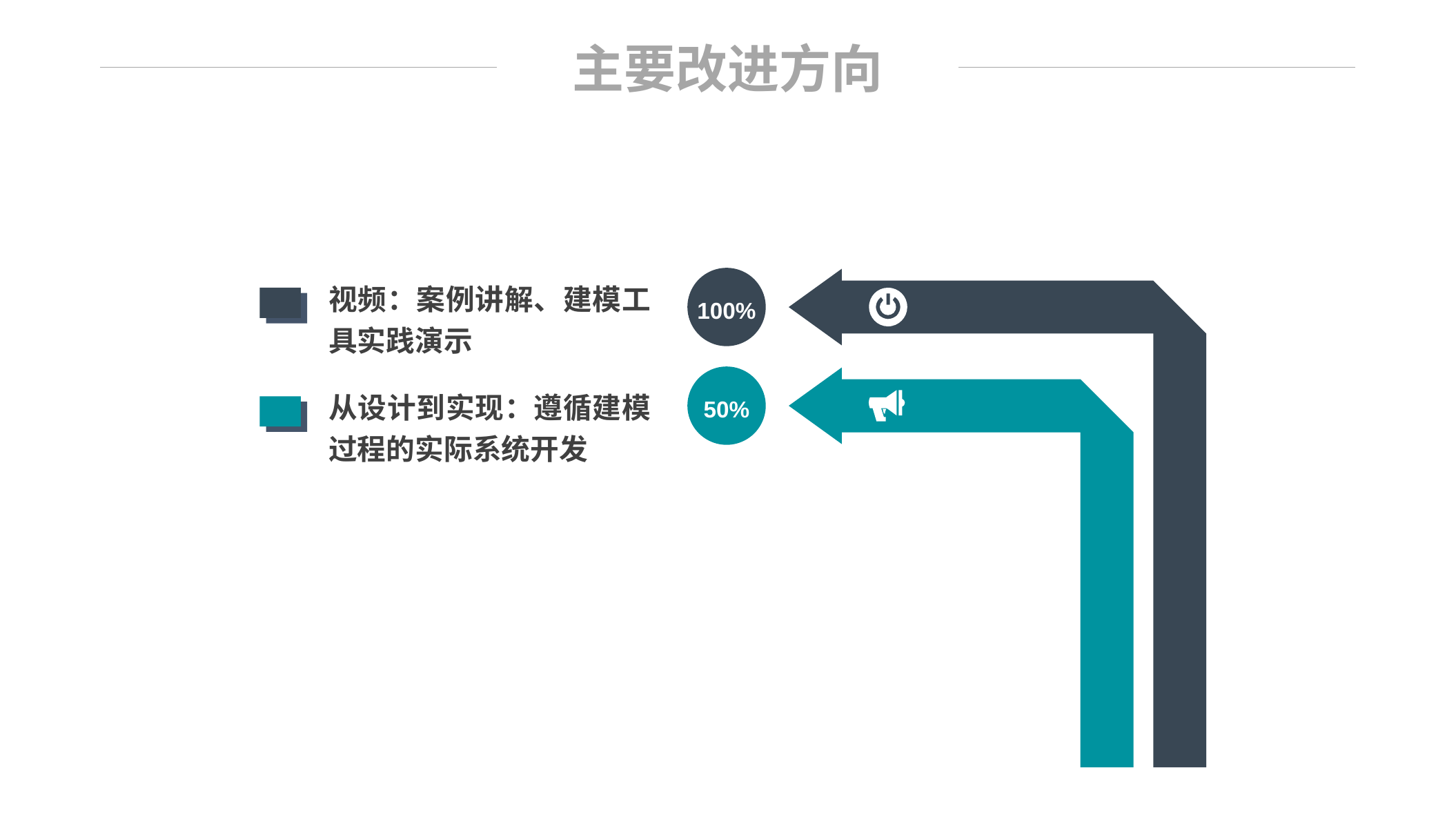

主要改进方向

100%

视频：案例讲解、建模工具实践演示

50%

从设计到实现：遵循建模过程的实际系统开发